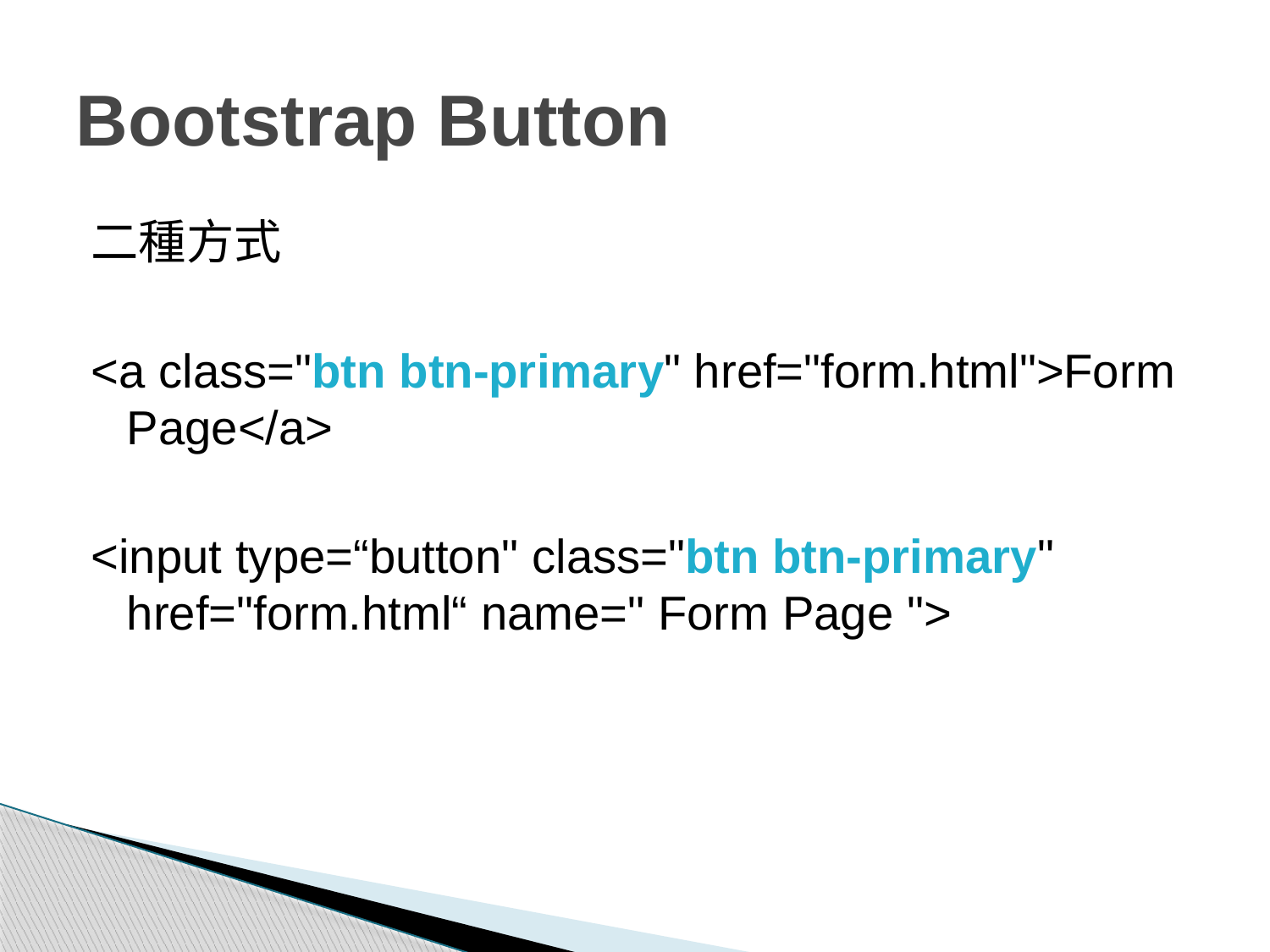

# Bootstrap Button
二種方式

<a class="btn btn-primary" href="form.html">Form Page</a>

<input type=“button" class="btn btn-primary" href="form.html“ name=" Form Page ">